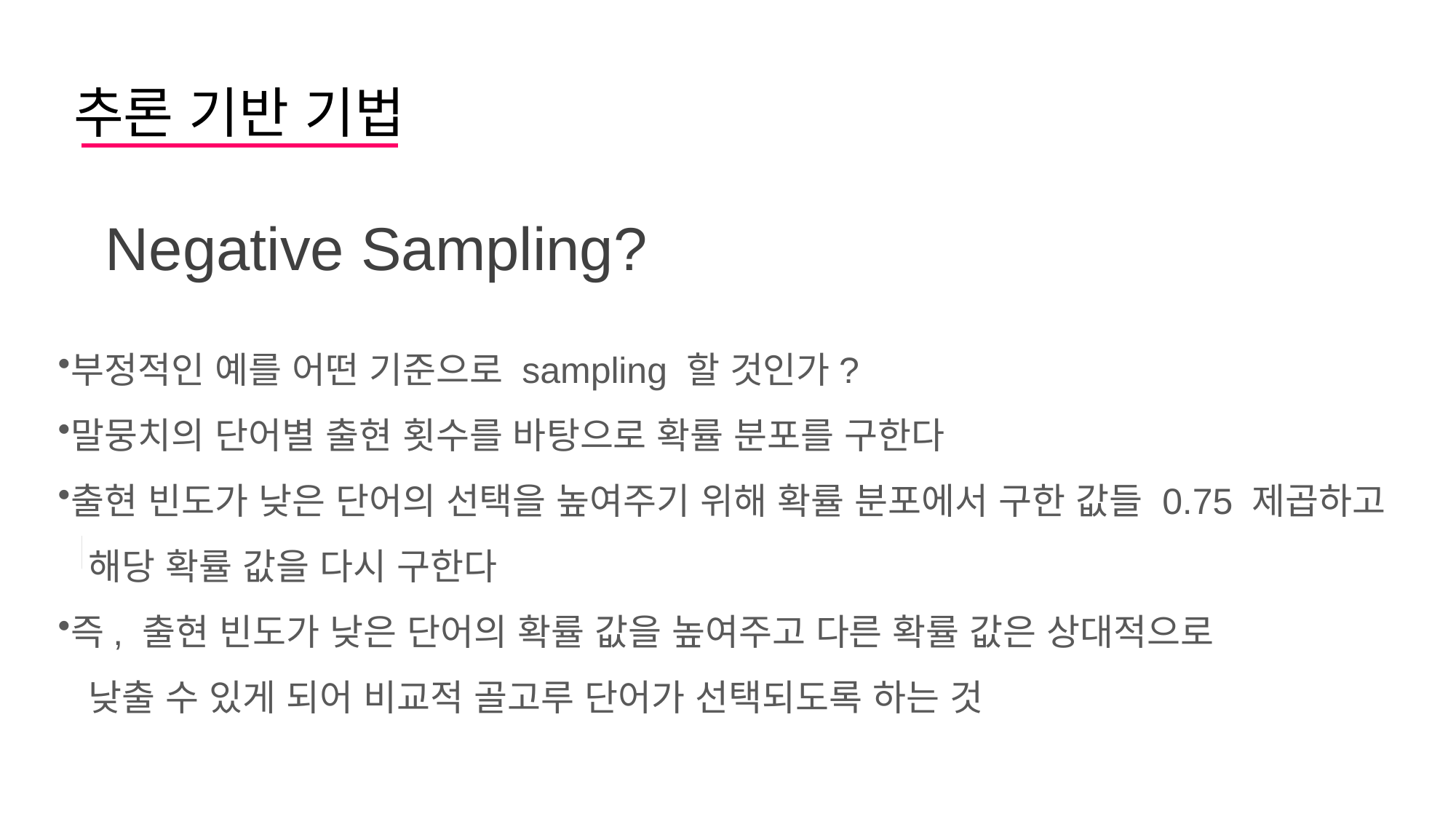

추론 기반 기법

Negative Sampling?
부정적인 예를 어떤 기준으로 sampling 할 것인가?
말뭉치의 단어별 출현 횟수를 바탕으로 확률 분포를 구한다
출현 빈도가 낮은 단어의 선택을 높여주기 위해 확률 분포에서 구한 값들 0.75 제곱하고
   해당 확률 값을 다시 구한다
즉, 출현 빈도가 낮은 단어의 확률 값을 높여주고 다른 확률 값은 상대적으로
   낮출 수 있게 되어 비교적 골고루 단어가 선택되도록 하는 것